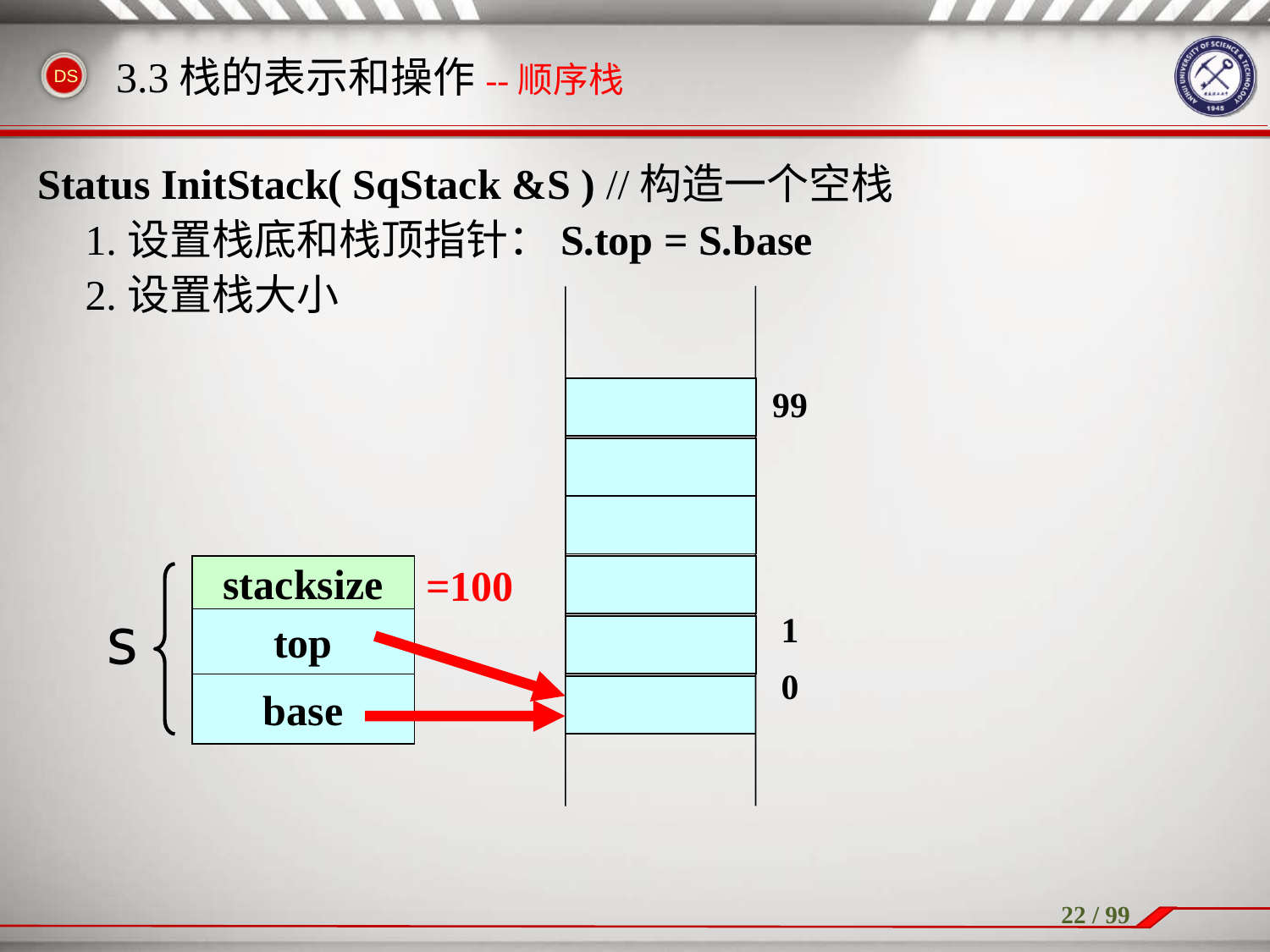

# 3.3栈的表示和操作--顺序栈
Status InitStack( SqStack &S ) //构造一个空栈
	1.设置栈底和栈顶指针：S.top = S.base
	2.设置栈大小

99

1
0
=100
stacksize

s
top
base